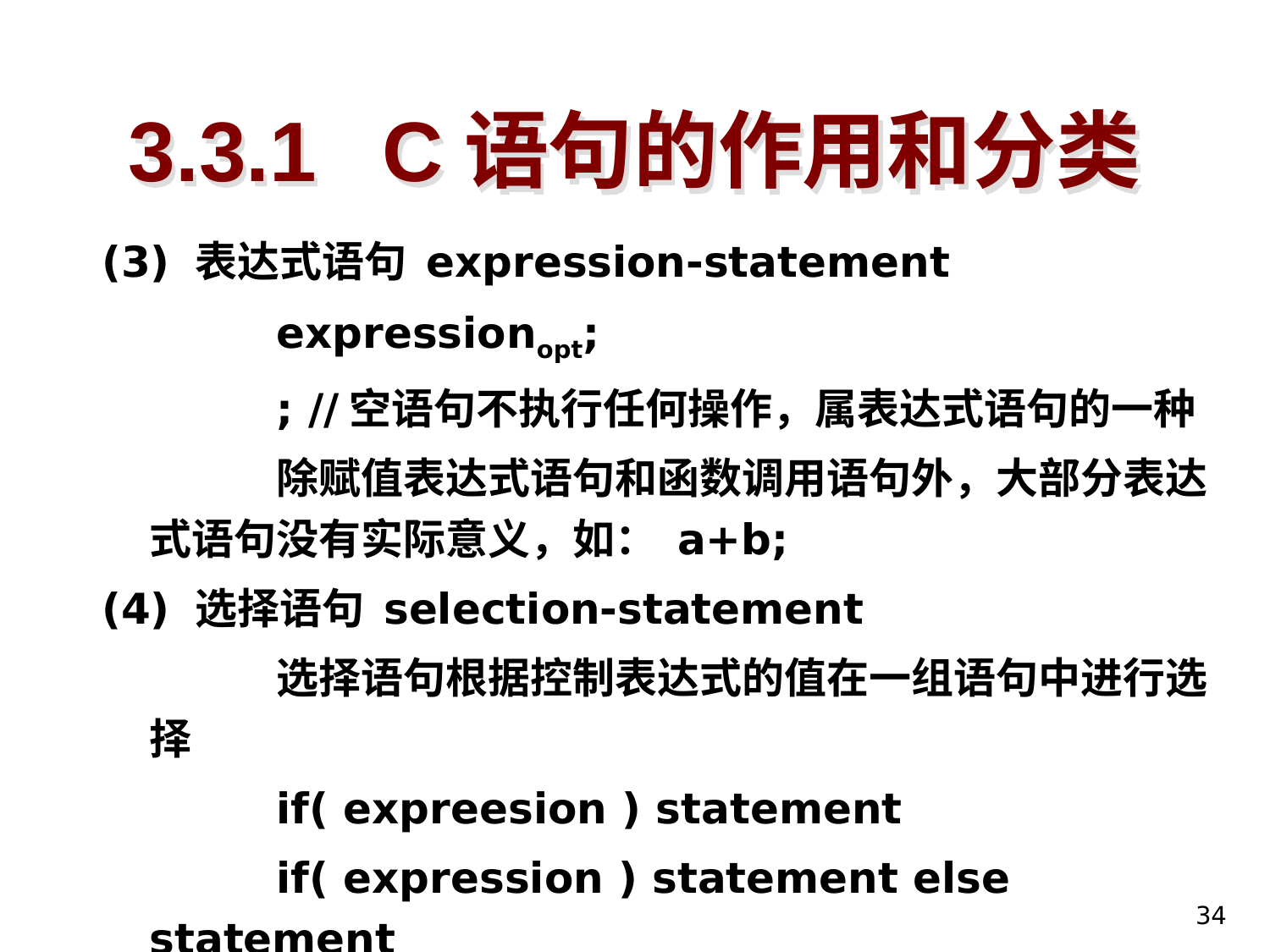

# 3.3.1 	C语句的作用和分类
(3) 表达式语句 expression-statement
		expressionopt;
		; //空语句不执行任何操作，属表达式语句的一种
		除赋值表达式语句和函数调用语句外，大部分表达式语句没有实际意义，如： a+b;
(4) 选择语句 selection-statement
		选择语句根据控制表达式的值在一组语句中进行选择
		if( expreesion ) statement
		if( expression ) statement else statement
		switch( expression ) statement
34